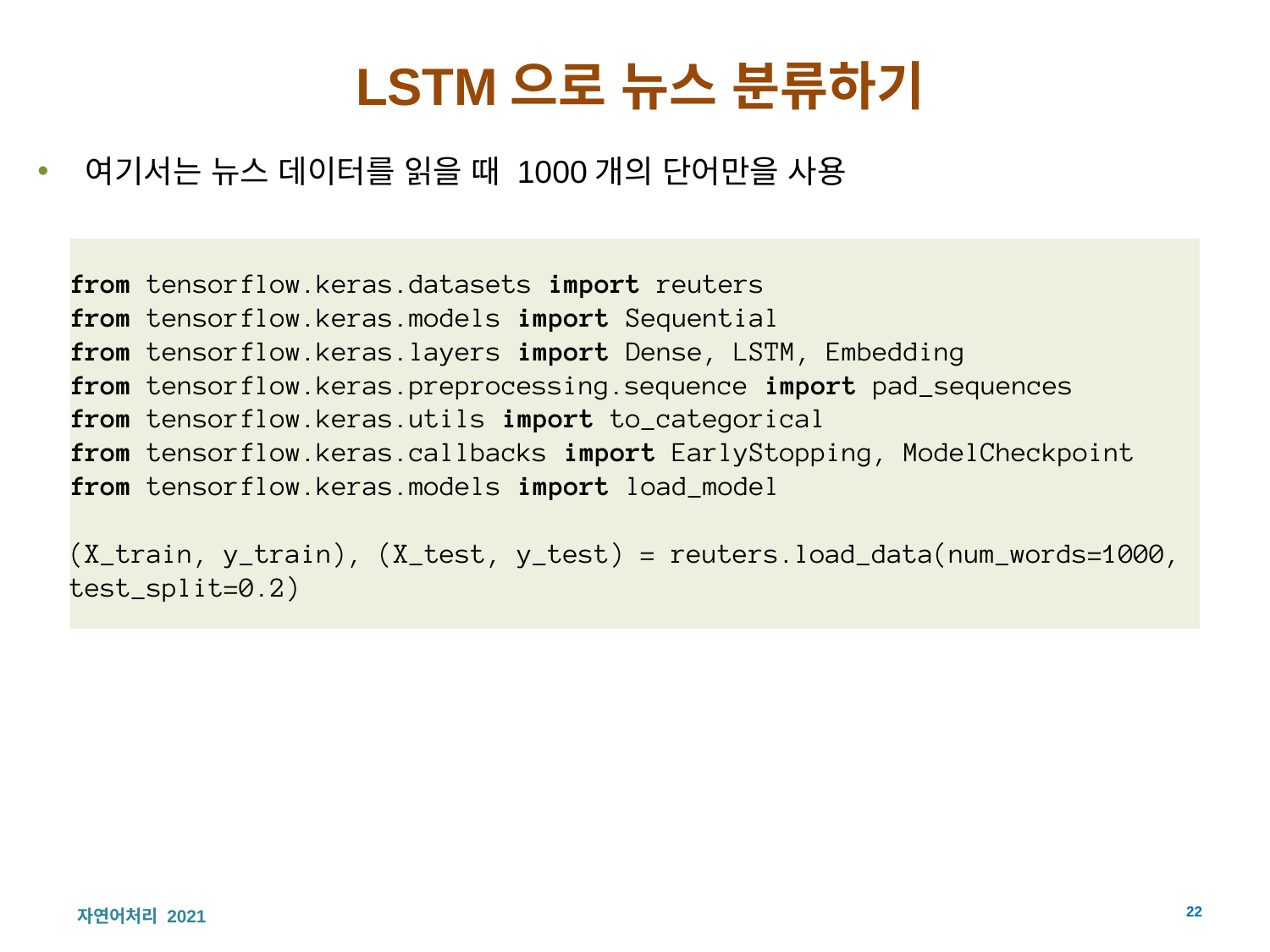

# LSTM으로 뉴스 분류하기
여기서는 뉴스 데이터를 읽을 때 1000개의 단어만을 사용

from tensorflow.keras.datasets import reuters
from tensorflow.keras.models import Sequential
from tensorflow.keras.layers import Dense, LSTM, Embedding
from tensorflow.keras.preprocessing.sequence import pad_sequences
from tensorflow.keras.utils import to_categorical
from tensorflow.keras.callbacks import EarlyStopping, ModelCheckpoint
from tensorflow.keras.models import load_model

(X_train, y_train), (X_test, y_test) = reuters.load_data(num_words=1000, test_split=0.2)